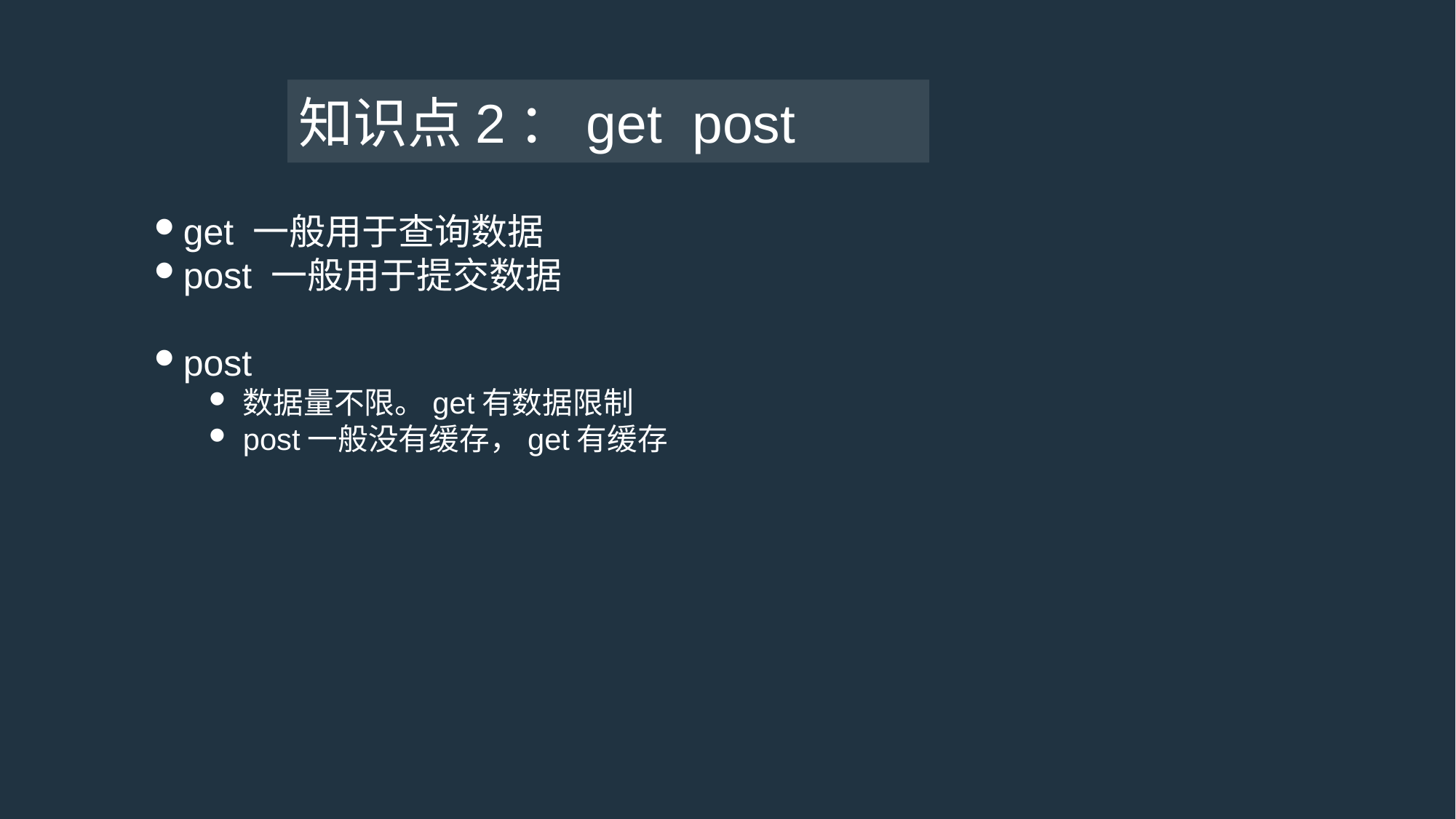

# 知识点2：get  post
get 一般用于查询数据
post 一般用于提交数据

post
数据量不限。get有数据限制
post一般没有缓存，get有缓存